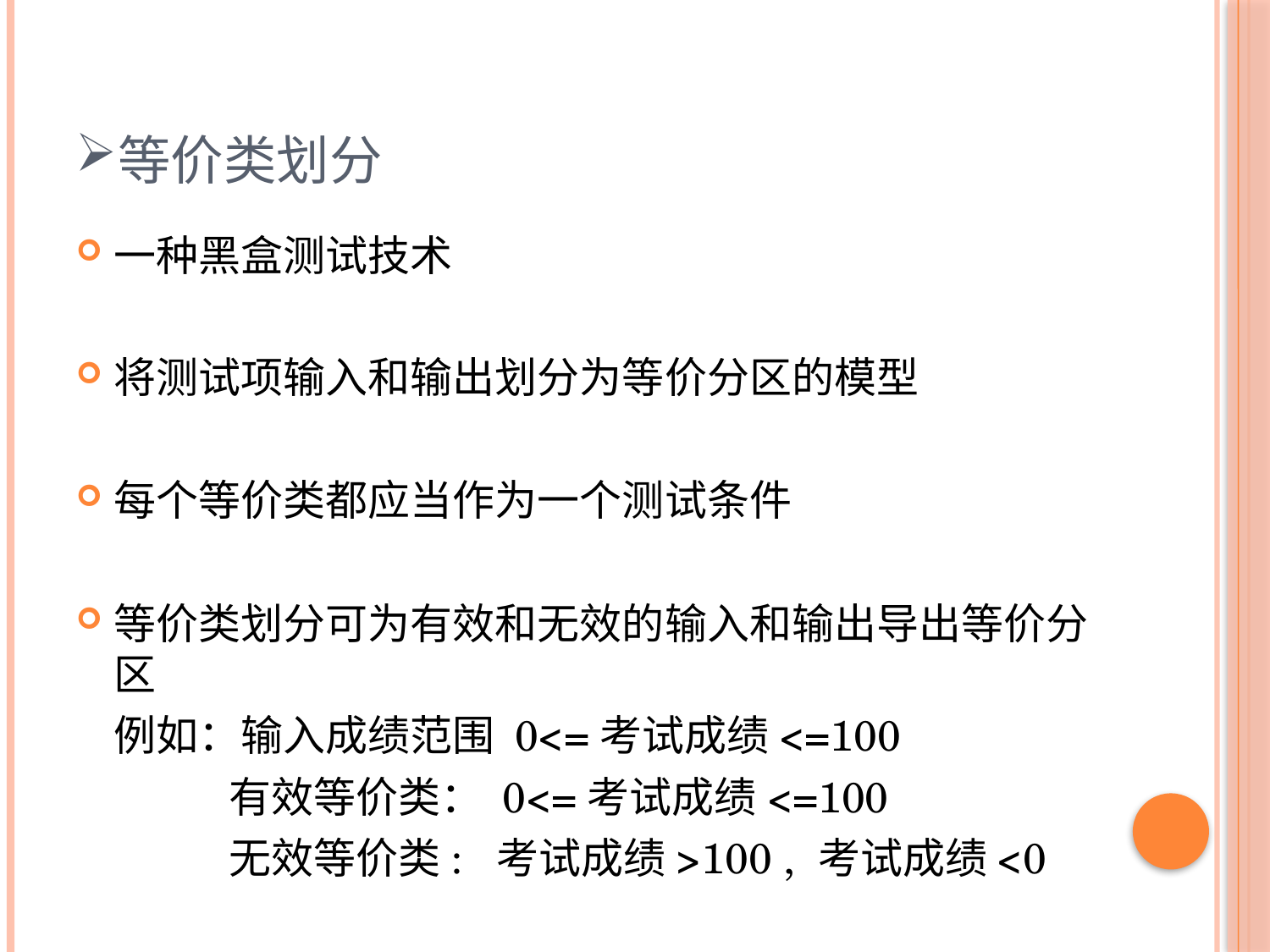

# 等价类划分
一种黑盒测试技术

将测试项输入和输出划分为等价分区的模型

每个等价类都应当作为一个测试条件

等价类划分可为有效和无效的输入和输出导出等价分区
	例如：输入成绩范围 0<=考试成绩<=100
               有效等价类： 0<=考试成绩<=100
               无效等价类:  考试成绩>100 , 考试成绩<0